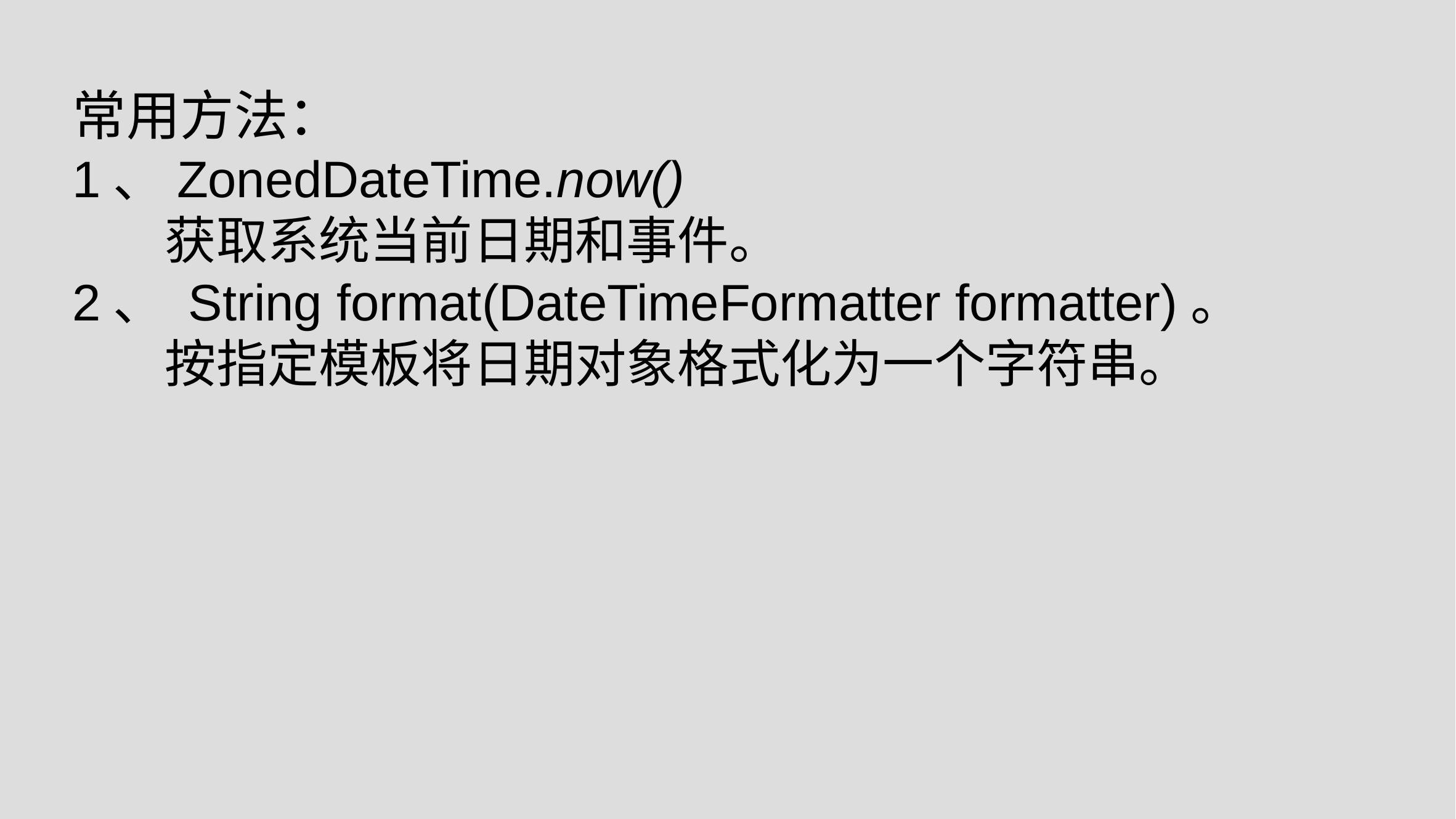

常用方法：
1、ZonedDateTime.now()
	获取系统当前日期和事件。
2、 String format(DateTimeFormatter formatter)。
	按指定模板将日期对象格式化为一个字符串。